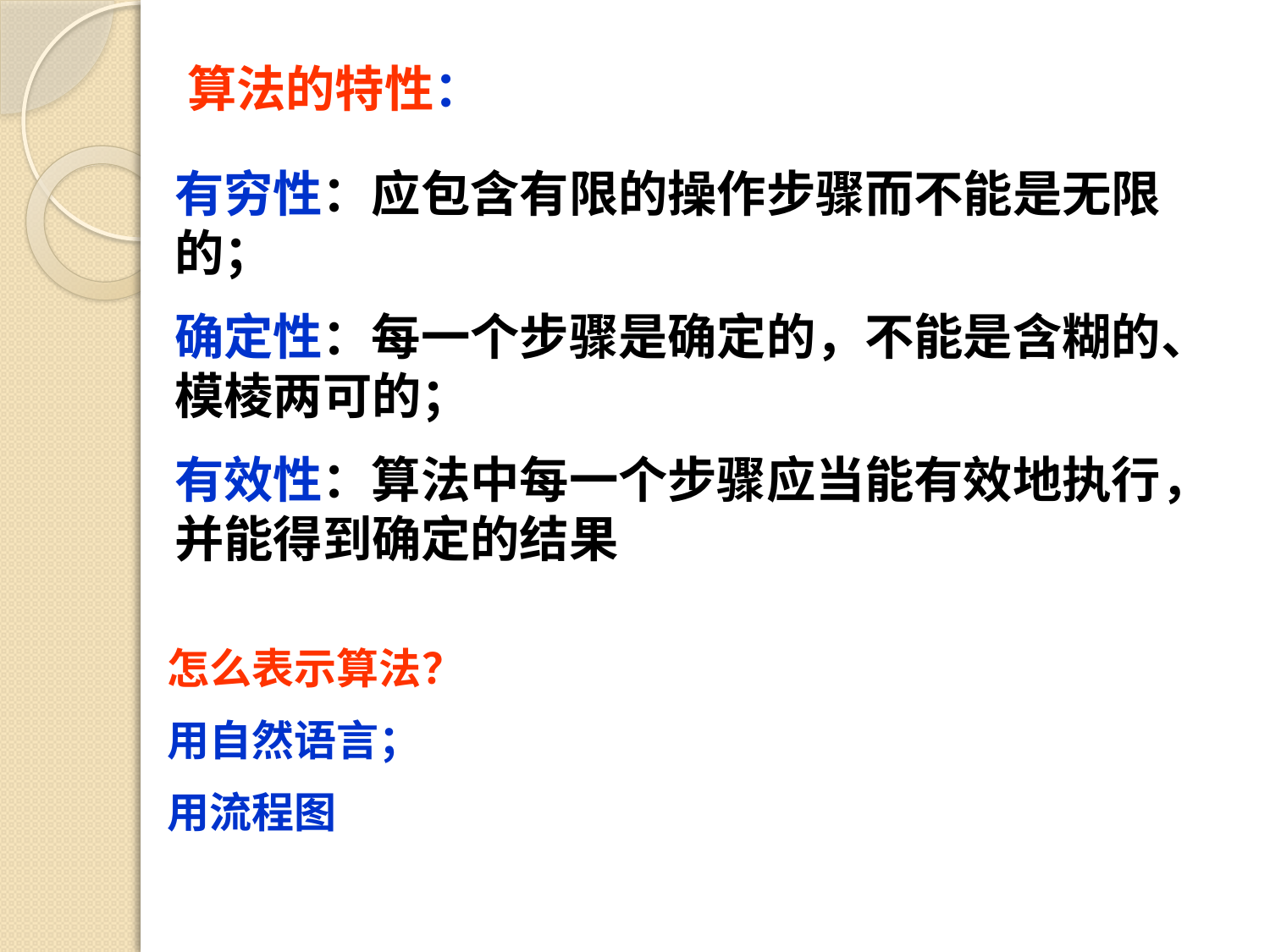

算法的特性：
有穷性：应包含有限的操作步骤而不能是无限的；
确定性：每一个步骤是确定的，不能是含糊的、模棱两可的；
有效性：算法中每一个步骤应当能有效地执行，并能得到确定的结果
怎么表示算法？
用自然语言；
用流程图